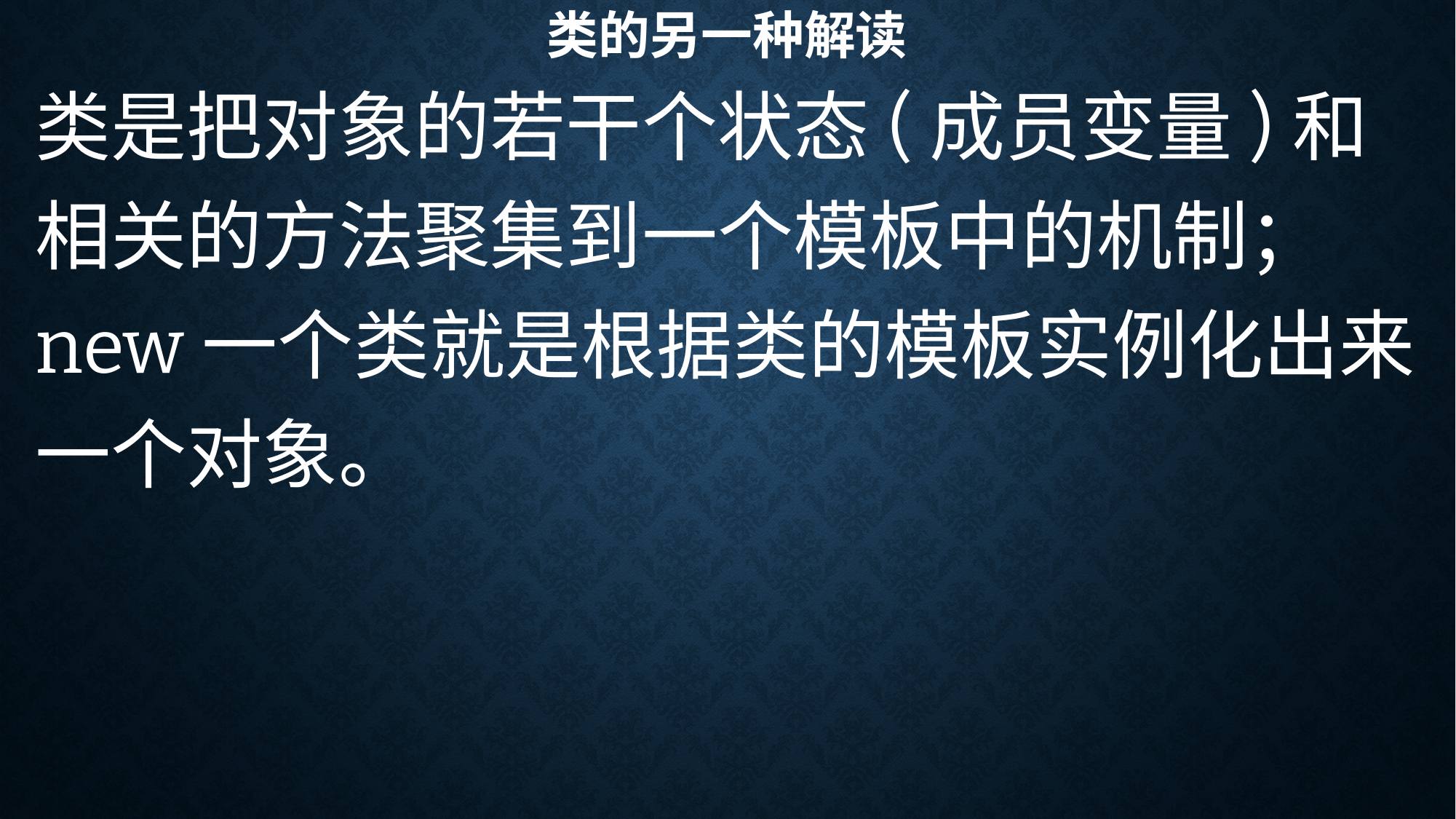

# 类的另一种解读
类是把对象的若干个状态(成员变量)和相关的方法聚集到一个模板中的机制；new一个类就是根据类的模板实例化出来一个对象。